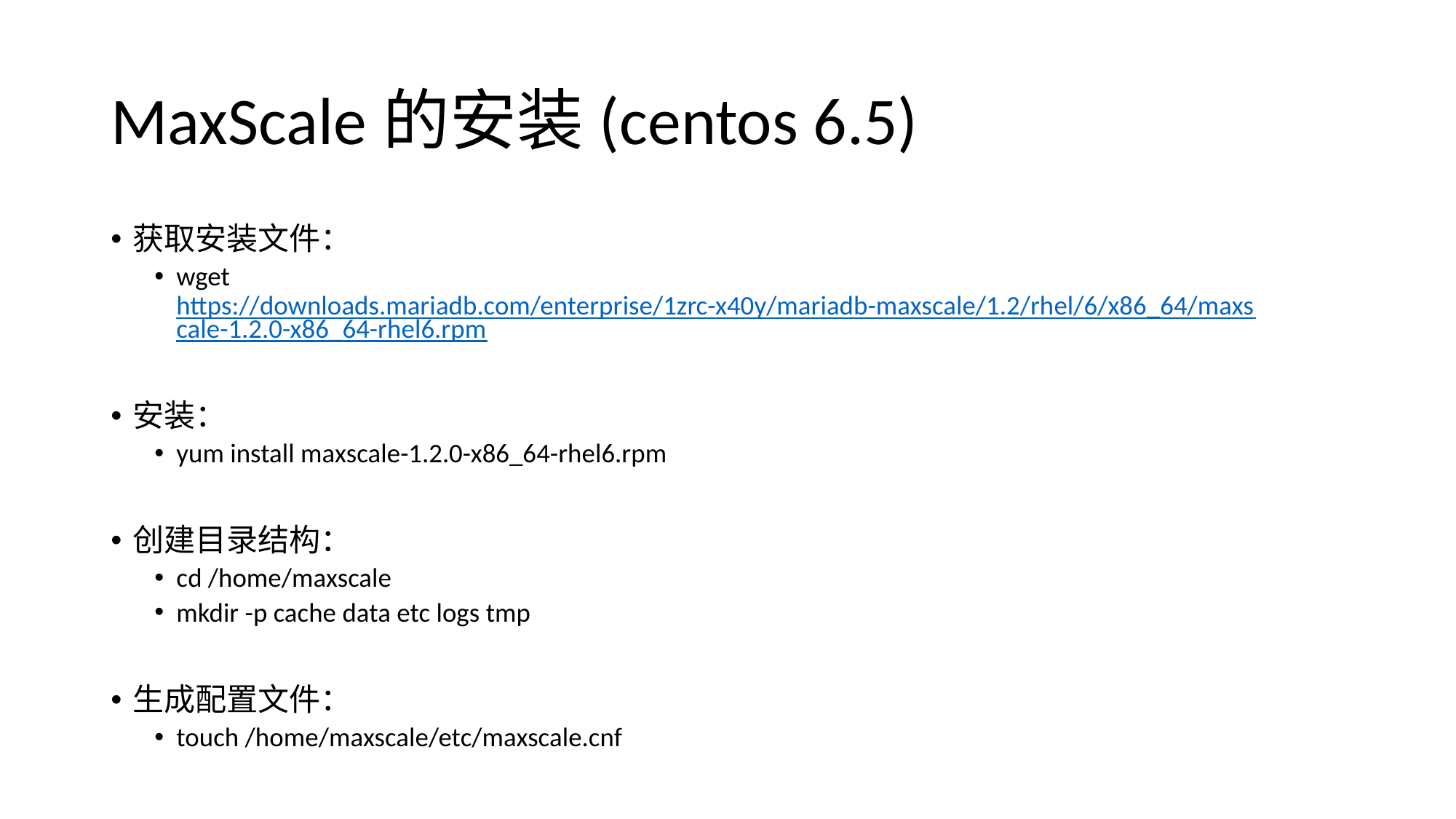

# MaxScale的安装(centos 6.5)
获取安装文件：
wget https://downloads.mariadb.com/enterprise/1zrc-x40y/mariadb-maxscale/1.2/rhel/6/x86_64/maxscale-1.2.0-x86_64-rhel6.rpm

安装：
yum install maxscale-1.2.0-x86_64-rhel6.rpm

创建目录结构：
cd /home/maxscale
mkdir -p cache data etc logs tmp

生成配置文件：
touch /home/maxscale/etc/maxscale.cnf